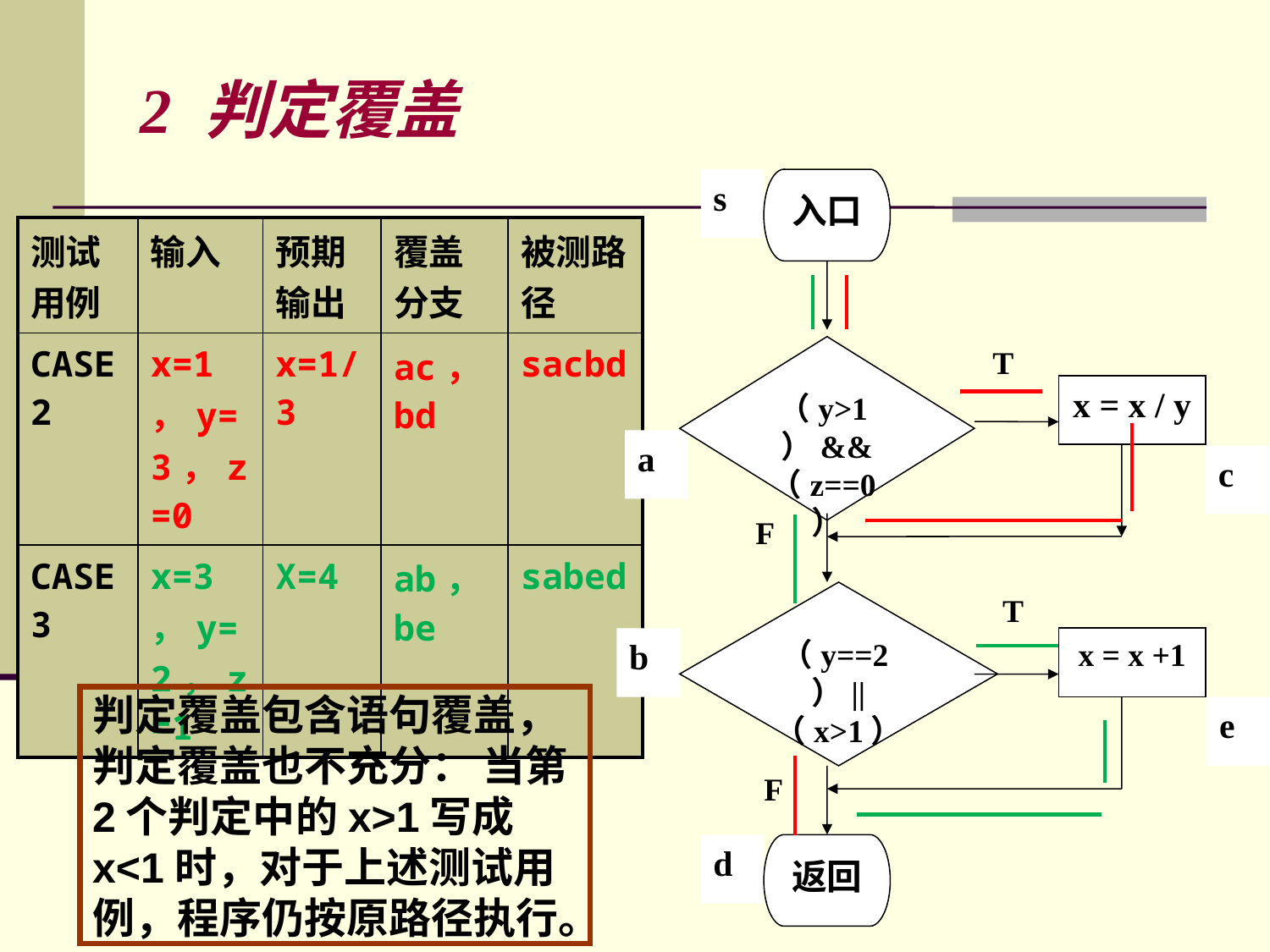

# 2 判定覆盖
s
入口

（y>1）&&
（z==0）
x = x / y

a

c

（y==2）||
（x>1）
b
x = x +1

e

d
返回
| 测试用例 | 输入 | 预期输出 | 覆盖分支 | 被测路径 |
| --- | --- | --- | --- | --- |
| CASE2 | x=1，y=3，z=0 | x=1/3 | ac，bd | sacbd |
| CASE3 | x=3，y=2，z=1 | X=4 | ab，be | sabed |
T
F
T
判定覆盖包含语句覆盖，判定覆盖也不充分： 当第2个判定中的x>1写成x<1时，对于上述测试用例，程序仍按原路径执行。
F